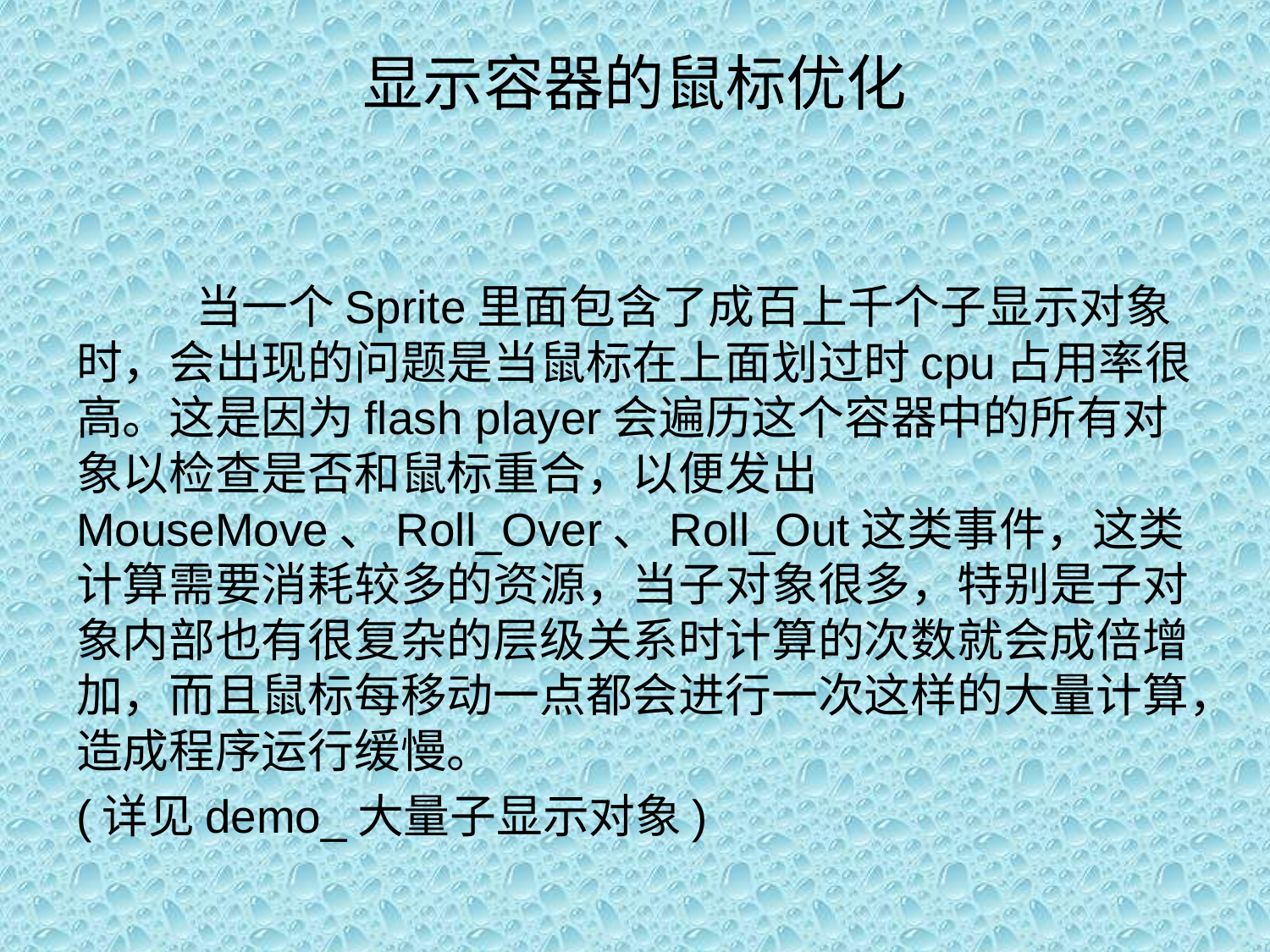

# 显示容器的鼠标优化

	当一个Sprite里面包含了成百上千个子显示对象时，会出现的问题是当鼠标在上面划过时cpu占用率很高。这是因为flash player会遍历这个容器中的所有对象以检查是否和鼠标重合，以便发出MouseMove、Roll_Over、Roll_Out这类事件，这类计算需要消耗较多的资源，当子对象很多，特别是子对象内部也有很复杂的层级关系时计算的次数就会成倍增加，而且鼠标每移动一点都会进行一次这样的大量计算，造成程序运行缓慢。
(详见demo_大量子显示对象)